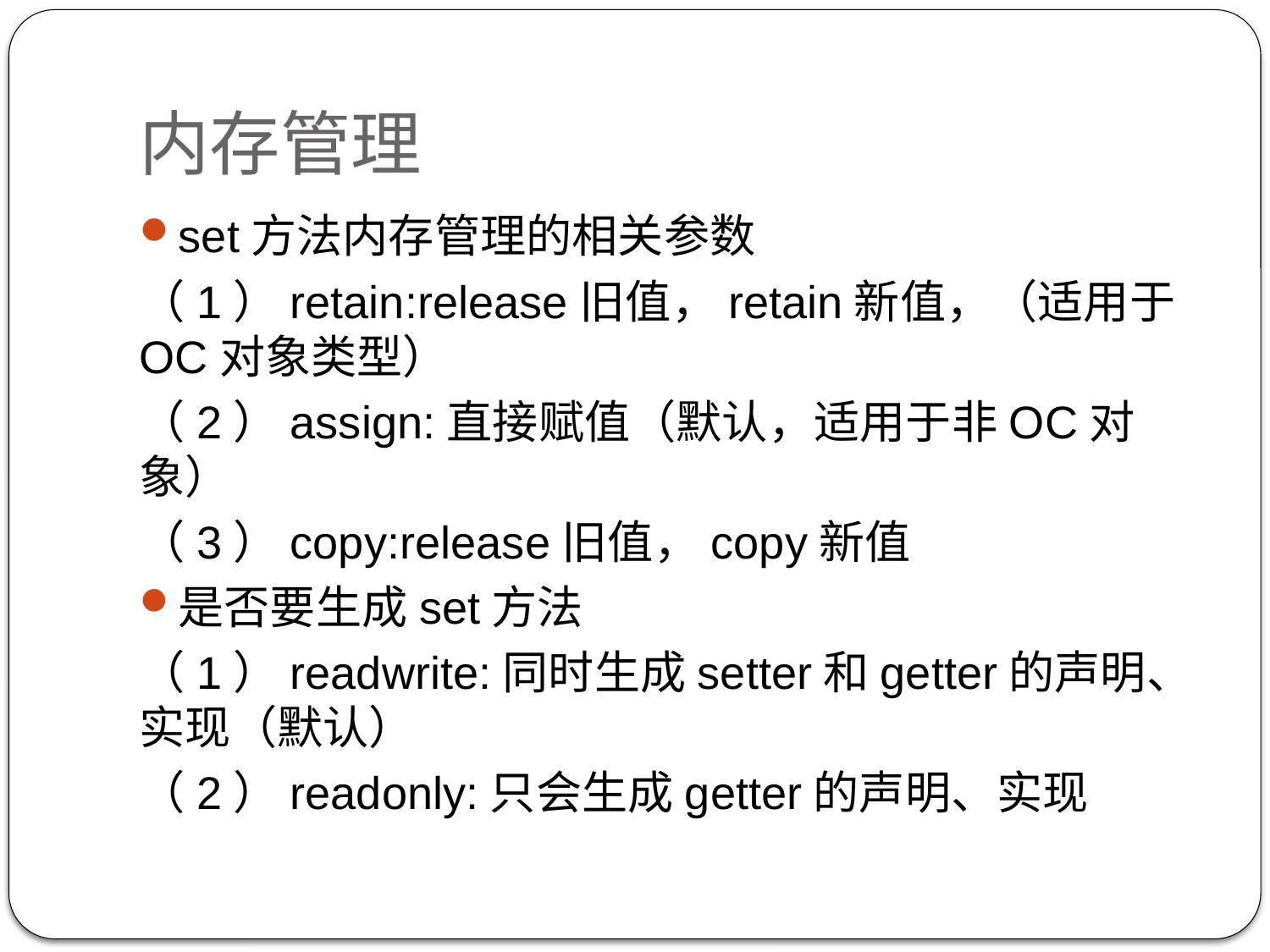

# 内存管理
set方法内存管理的相关参数
（1）retain:release旧值，retain新值，（适用于OC对象类型）
（2）assign:直接赋值（默认，适用于非OC对象）
（3）copy:release旧值，copy新值
是否要生成set方法
（1）readwrite:同时生成setter和getter的声明、实现（默认）
（2）readonly:只会生成getter的声明、实现